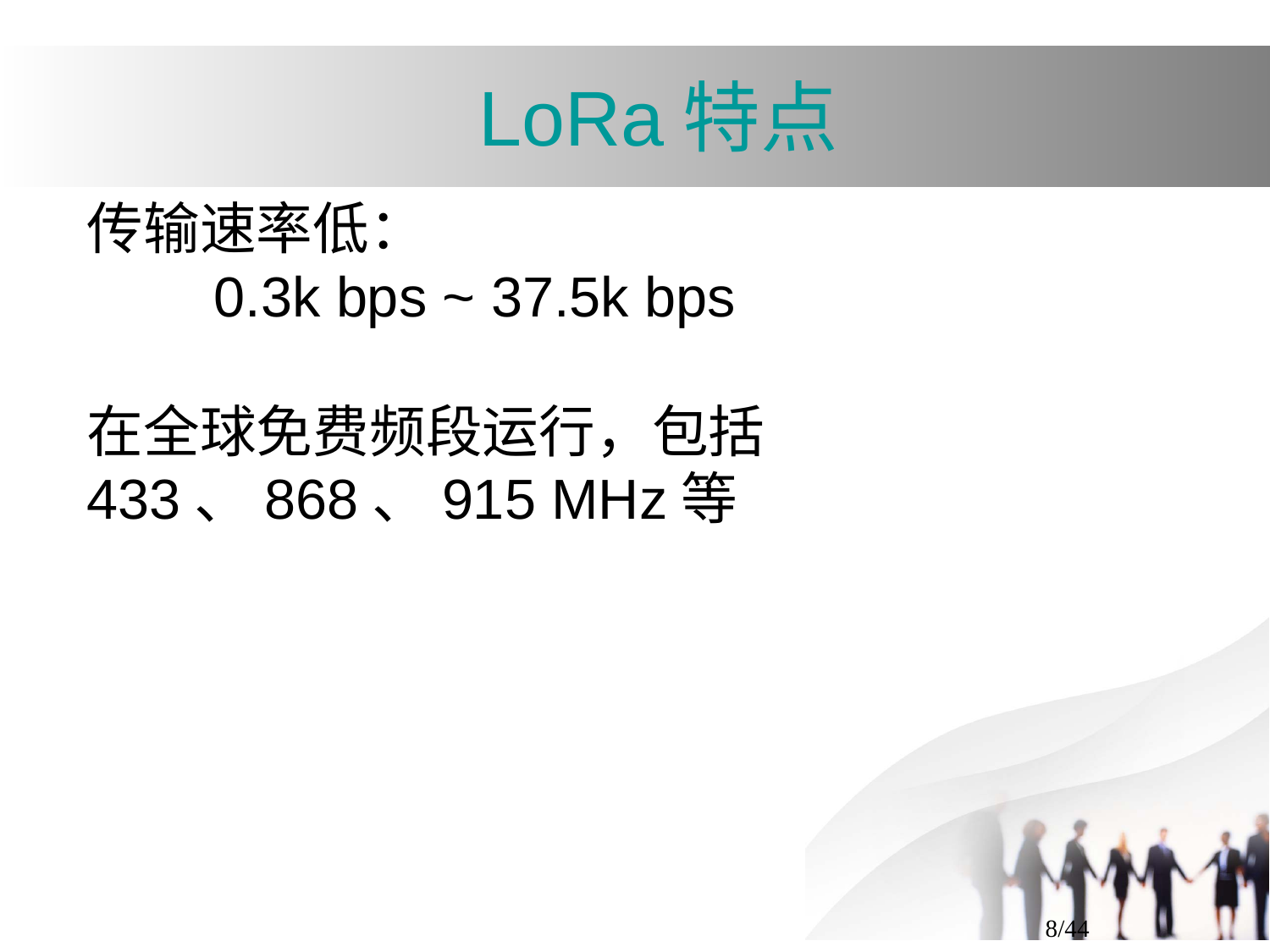

LoRa特点
传输速率低：
	0.3k bps ~ 37.5k bps

在全球免费频段运行，包括433、868、915 MHz等
8/44